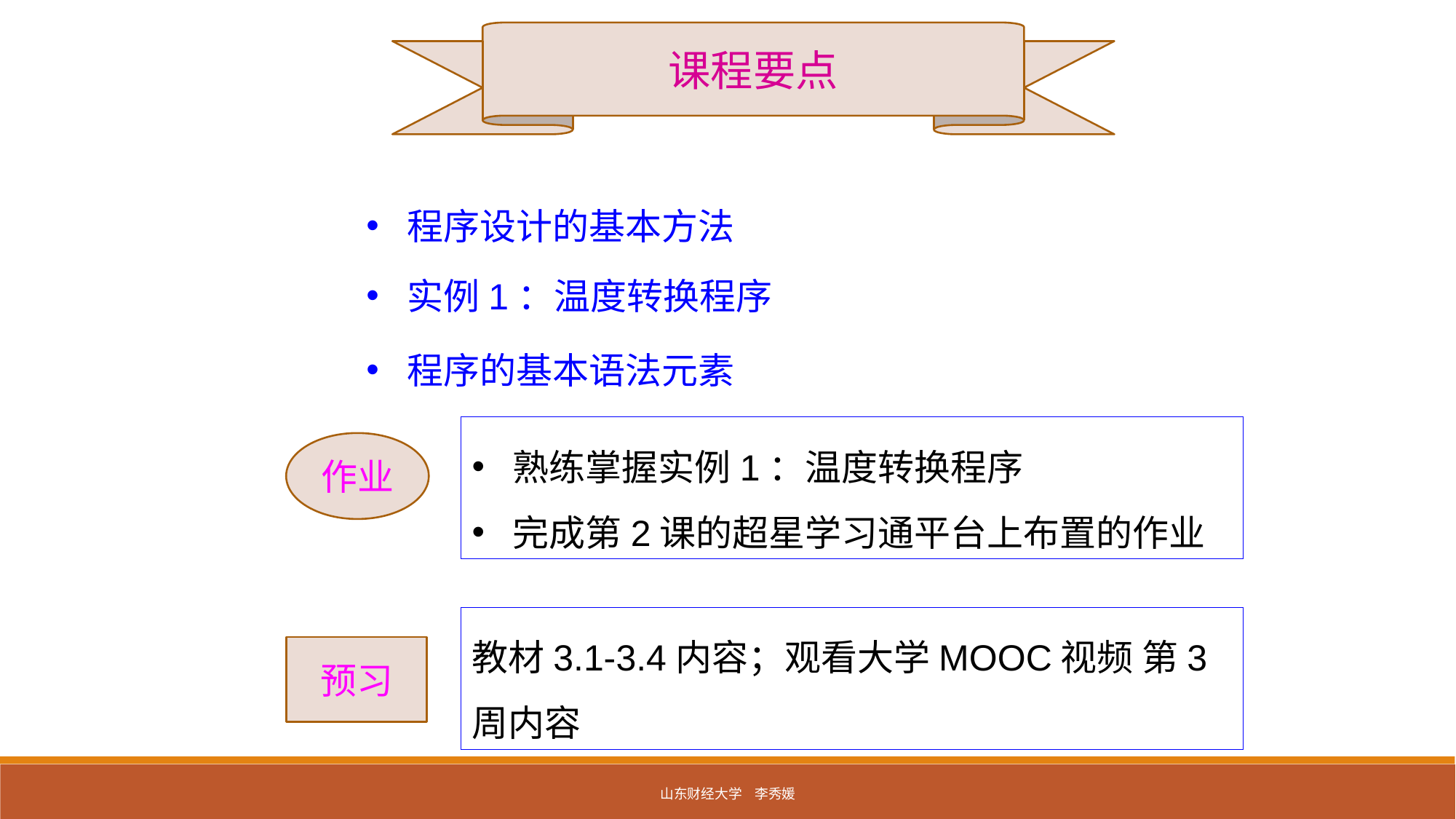

课程要点
程序设计的基本方法
实例1：温度转换程序
程序的基本语法元素
熟练掌握实例1：温度转换程序
完成第2课的超星学习通平台上布置的作业
作业
教材3.1-3.4内容；观看大学MOOC视频 第3周内容
预习
山东财经大学   李秀媛